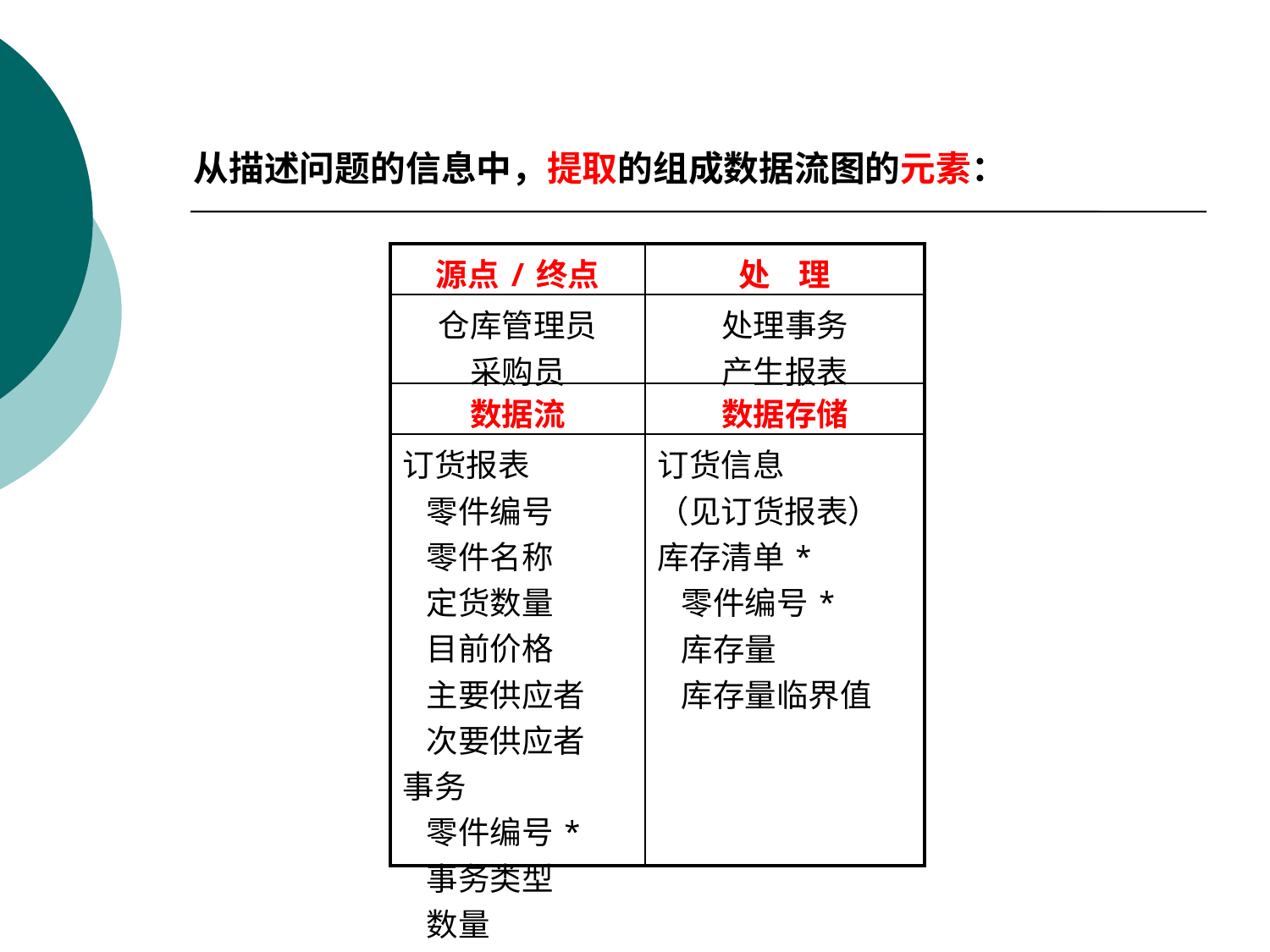

从描述问题的信息中，提取的组成数据流图的元素：
| 源点/终点 | 处 理 |
| --- | --- |
| 仓库管理员 采购员 | 处理事务 产生报表 |
| 数据流 | 数据存储 |
| 订货报表 零件编号 零件名称 定货数量 目前价格 主要供应者 次要供应者 事务 零件编号\* 事务类型 数量 | 订货信息 （见订货报表） 库存清单\* 零件编号\* 库存量 库存量临界值 |